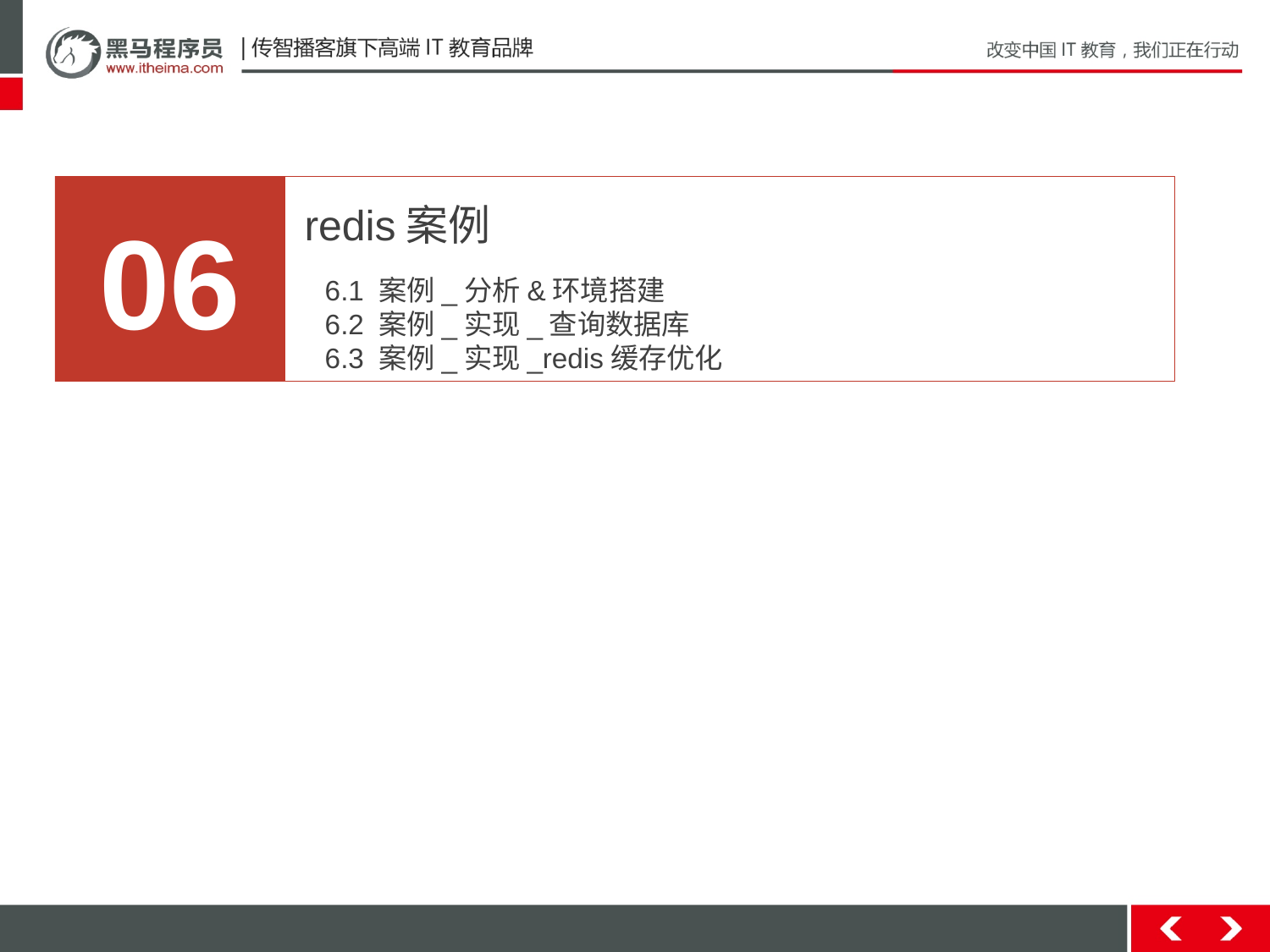

06

redis案例
6.1 案例_分析&环境搭建
6.2 案例_实现_查询数据库
6.3 案例_实现_redis缓存优化